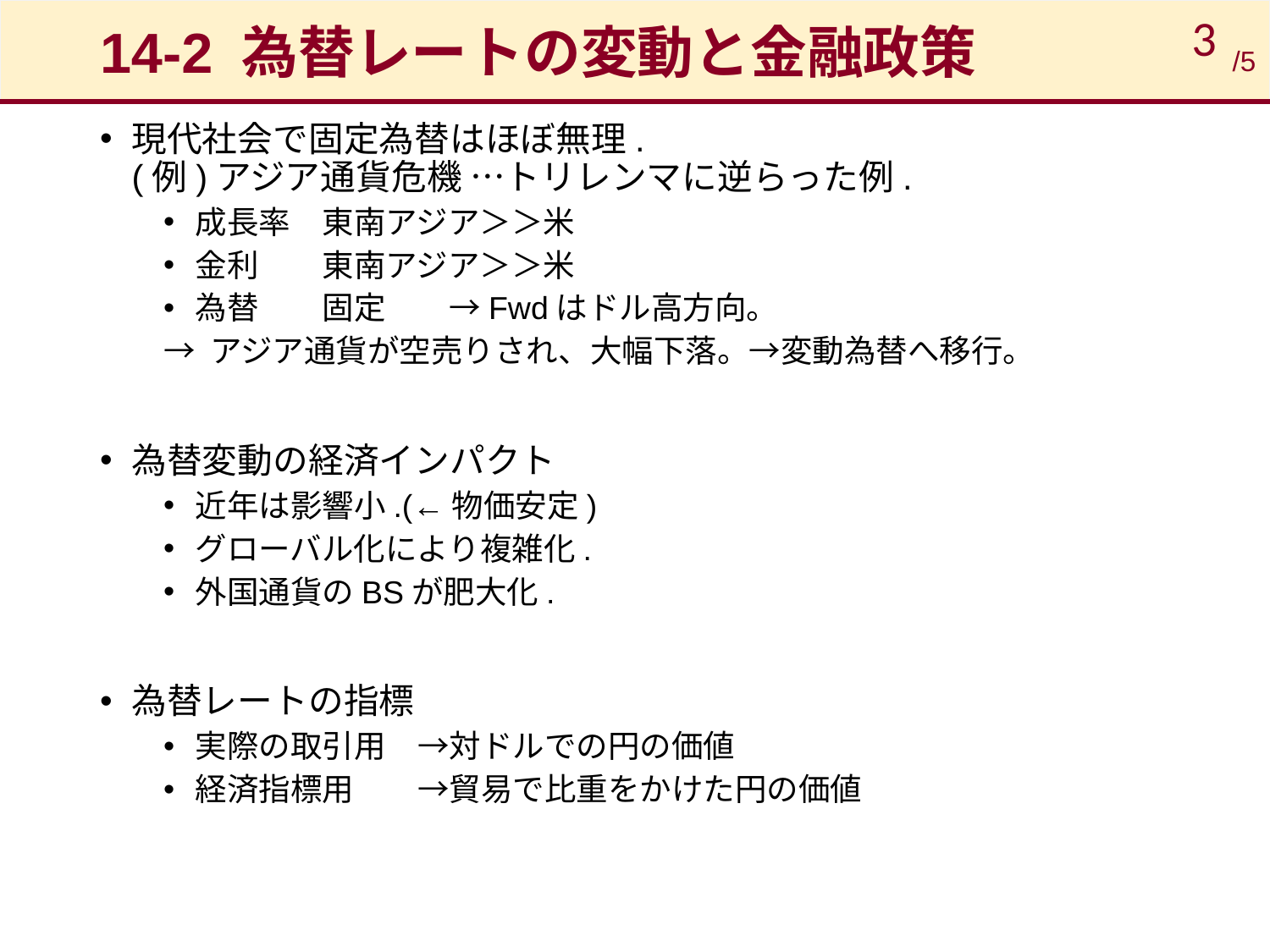

# 14-2 為替レートの変動と金融政策
3
/5
現代社会で固定為替はほぼ無理.
(例)アジア通貨危機 …トリレンマに逆らった例.
成長率　東南アジア＞＞米
金利　　東南アジア＞＞米
為替　　固定	→Fwdはドル高方向。
→ アジア通貨が空売りされ、大幅下落。→変動為替へ移行。

為替変動の経済インパクト
近年は影響小.(←物価安定)
グローバル化により複雑化.
外国通貨のBSが肥大化.

為替レートの指標
実際の取引用　→対ドルでの円の価値
経済指標用　　→貿易で比重をかけた円の価値